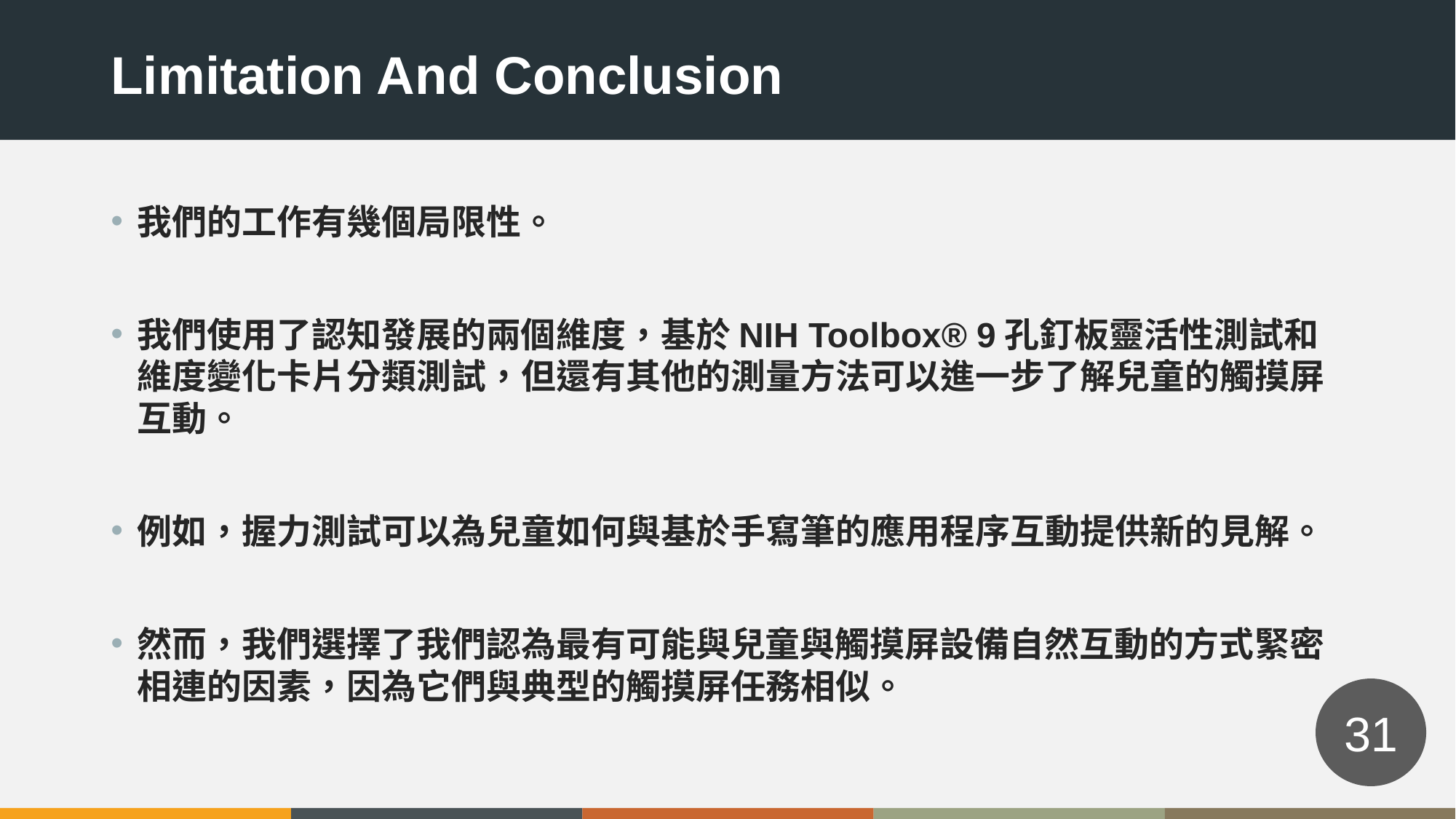

Limitation And Conclusion
我們的工作有幾個局限性。

我們使用了認知發展的兩個維度，基於NIH Toolbox® 9孔釘板靈活性測試和維度變化卡片分類測試，但還有其他的測量方法可以進一步了解兒童的觸摸屏互動。

例如，握力測試可以為兒童如何與基於手寫筆的應用程序互動提供新的見解。

然而，我們選擇了我們認為最有可能與兒童與觸摸屏設備自然互動的方式緊密相連的因素，因為它們與典型的觸摸屏任務相似。
31